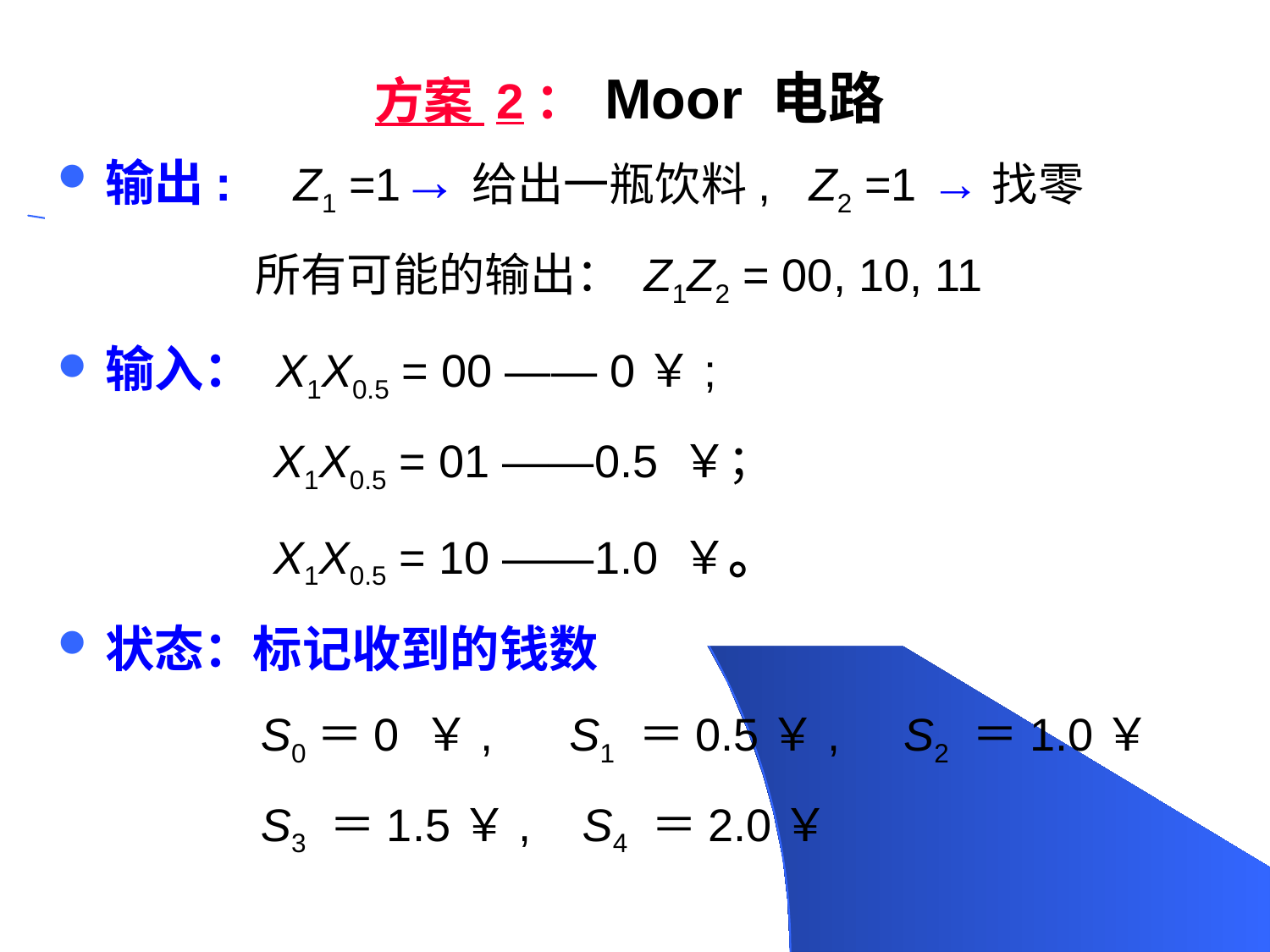

输出:     Z1 =1→给出一瓶饮料,   Z2 =1 →找零
                  所有可能的输出： Z1Z2 = 00, 10, 11
输入： X1X0.5 = 00 —— 0￥;
                 X1X0.5 = 01 ——0.5 ￥；
                 X1X0.5 = 10 ——1.0 ￥。
状态：标记收到的钱数
                S0＝0 ￥,      S1 ＝0.5￥,     S2 ＝1.0￥
                S3 ＝1.5￥,    S4 ＝2.0￥
方案 2： Moor 电路